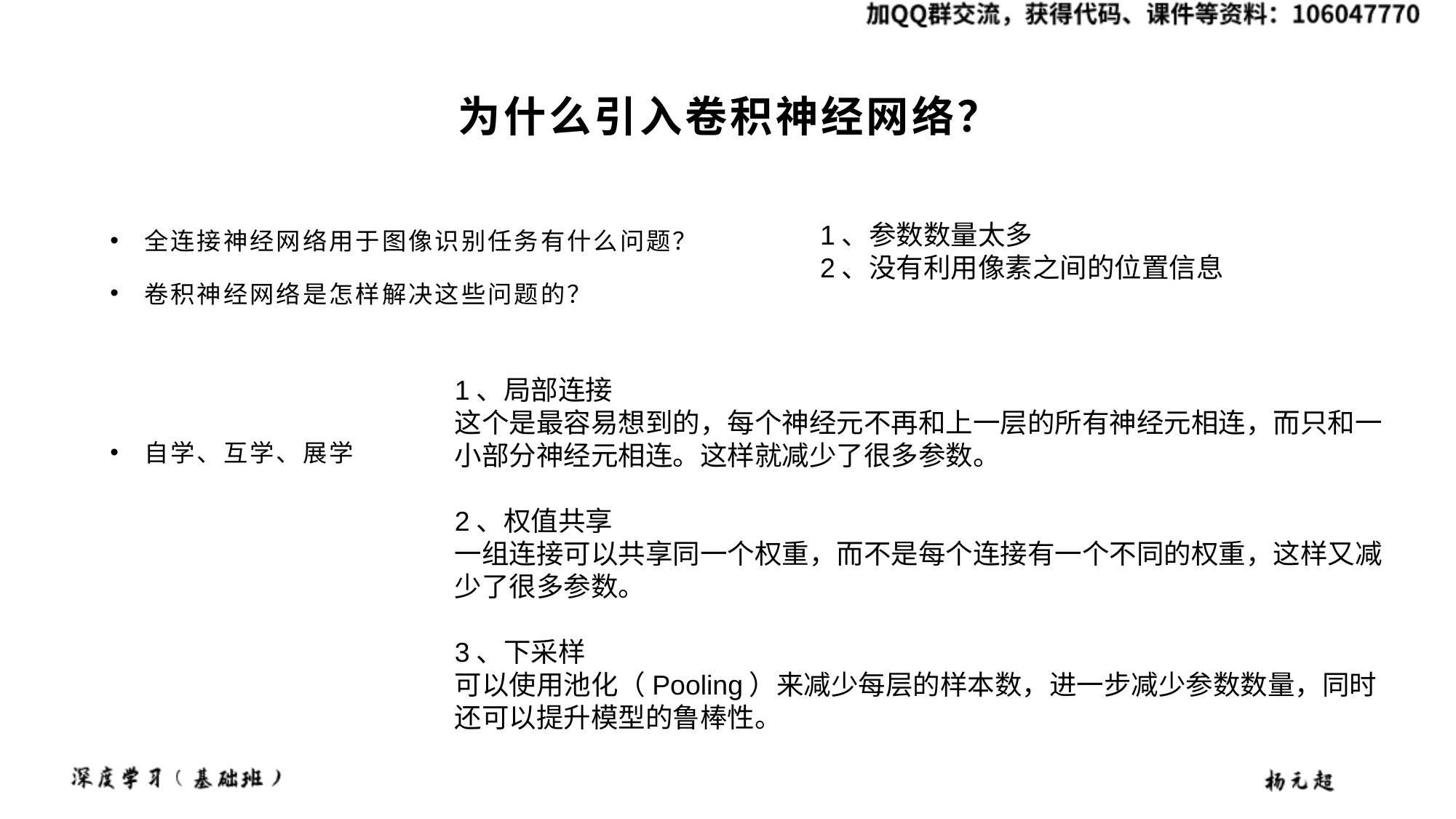

# 为什么引入卷积神经网络？
全连接神经网络用于图像识别任务有什么问题？
卷积神经网络是怎样解决这些问题的？

自学、互学、展学

1、参数数量太多
2、没有利用像素之间的位置信息
1、局部连接
这个是最容易想到的，每个神经元不再和上一层的所有神经元相连，而只和一小部分神经元相连。这样就减少了很多参数。

2、权值共享
一组连接可以共享同一个权重，而不是每个连接有一个不同的权重，这样又减少了很多参数。

3、下采样
可以使用池化（Pooling）来减少每层的样本数，进一步减少参数数量，同时还可以提升模型的鲁棒性。